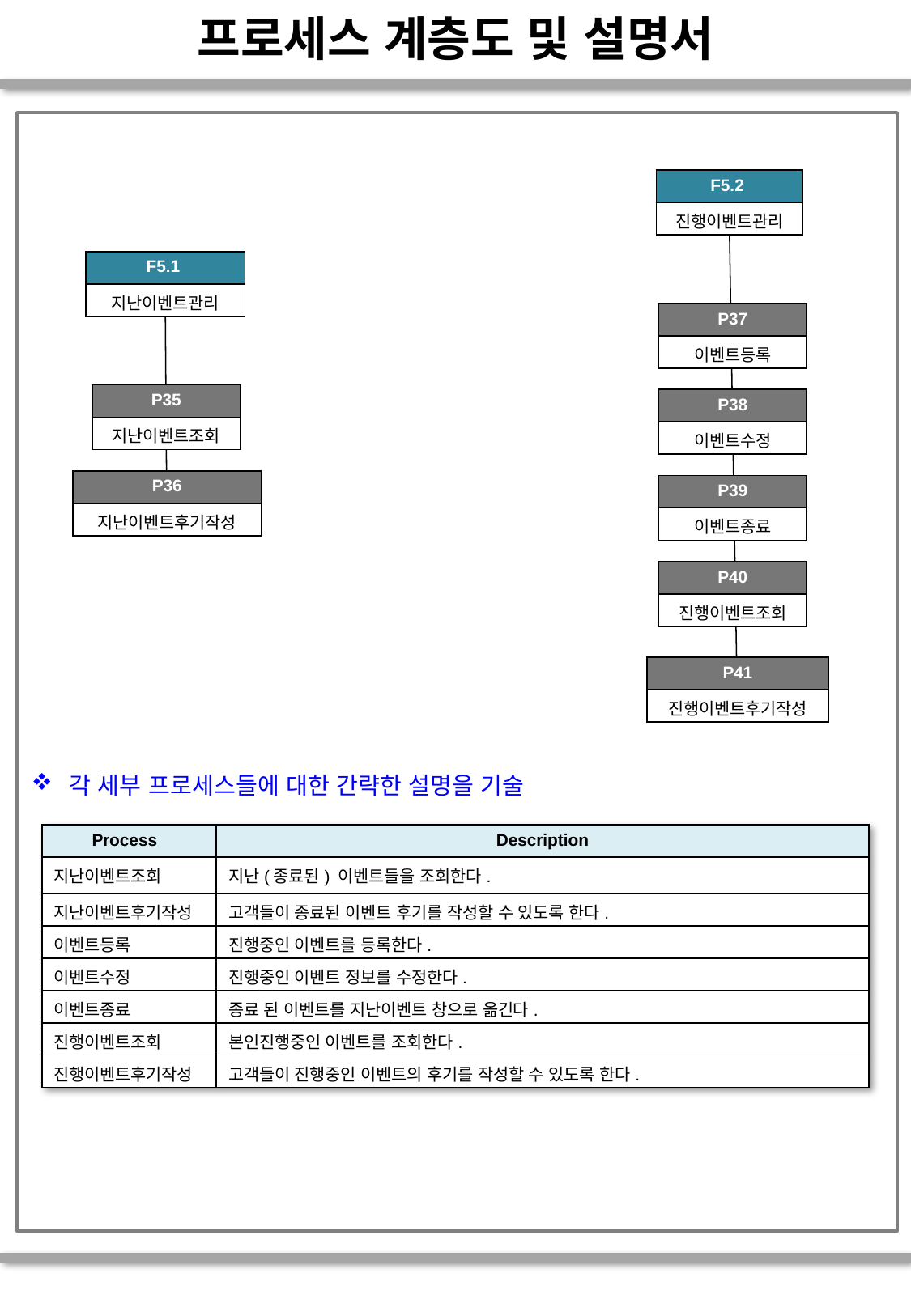

# 프로세스 계층도 및 설명서

| F5.2 |
| --- |
| 진행이벤트관리 |
| F5.1 |
| --- |
| 지난이벤트관리 |
| P37 |
| --- |
| 이벤트등록 |
| P35 |
| --- |
| 지난이벤트조회 |
| P38 |
| --- |
| 이벤트수정 |
| P36 |
| --- |
| 지난이벤트후기작성 |
| P39 |
| --- |
| 이벤트종료 |
| P40 |
| --- |
| 진행이벤트조회 |
| P41 |
| --- |
| 진행이벤트후기작성 |
각 세부 프로세스들에 대한 간략한 설명을 기술
| Process | Description |
| --- | --- |
| 지난이벤트조회 | 지난(종료된) 이벤트들을 조회한다. |
| 지난이벤트후기작성 | 고객들이 종료된 이벤트 후기를 작성할 수 있도록 한다. |
| 이벤트등록 | 진행중인 이벤트를 등록한다. |
| 이벤트수정 | 진행중인 이벤트 정보를 수정한다. |
| 이벤트종료 | 종료 된 이벤트를 지난이벤트 창으로 옮긴다. |
| 진행이벤트조회 | 본인진행중인 이벤트를 조회한다. |
| 진행이벤트후기작성 | 고객들이 진행중인 이벤트의 후기를 작성할 수 있도록 한다. |